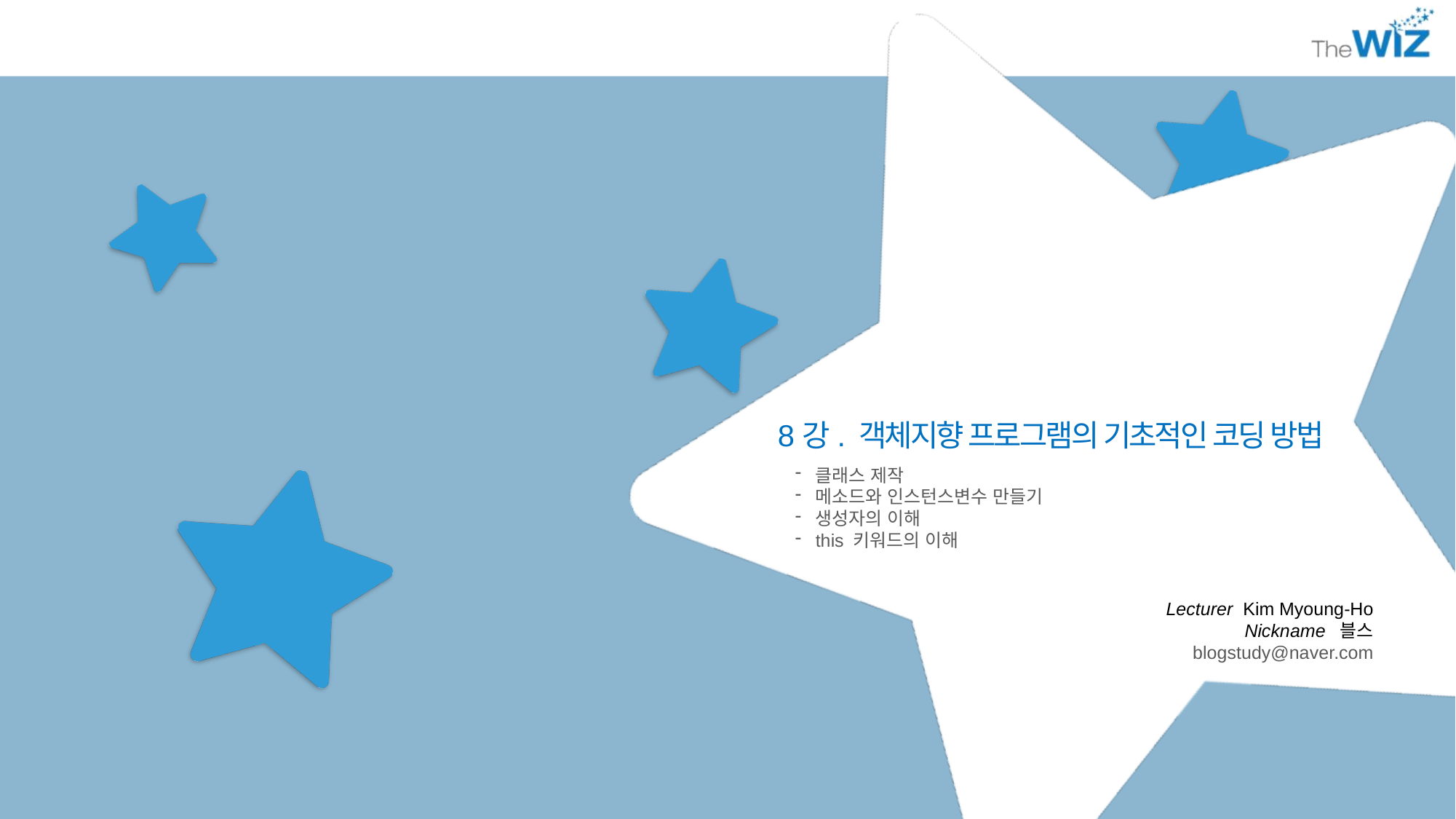

8강. 객체지향 프로그램의 기초적인 코딩 방법
클래스 제작
메소드와 인스턴스변수 만들기
생성자의 이해
this 키워드의 이해
Lecturer  Kim Myoung-Ho
Nickname  블스
blogstudy@naver.com